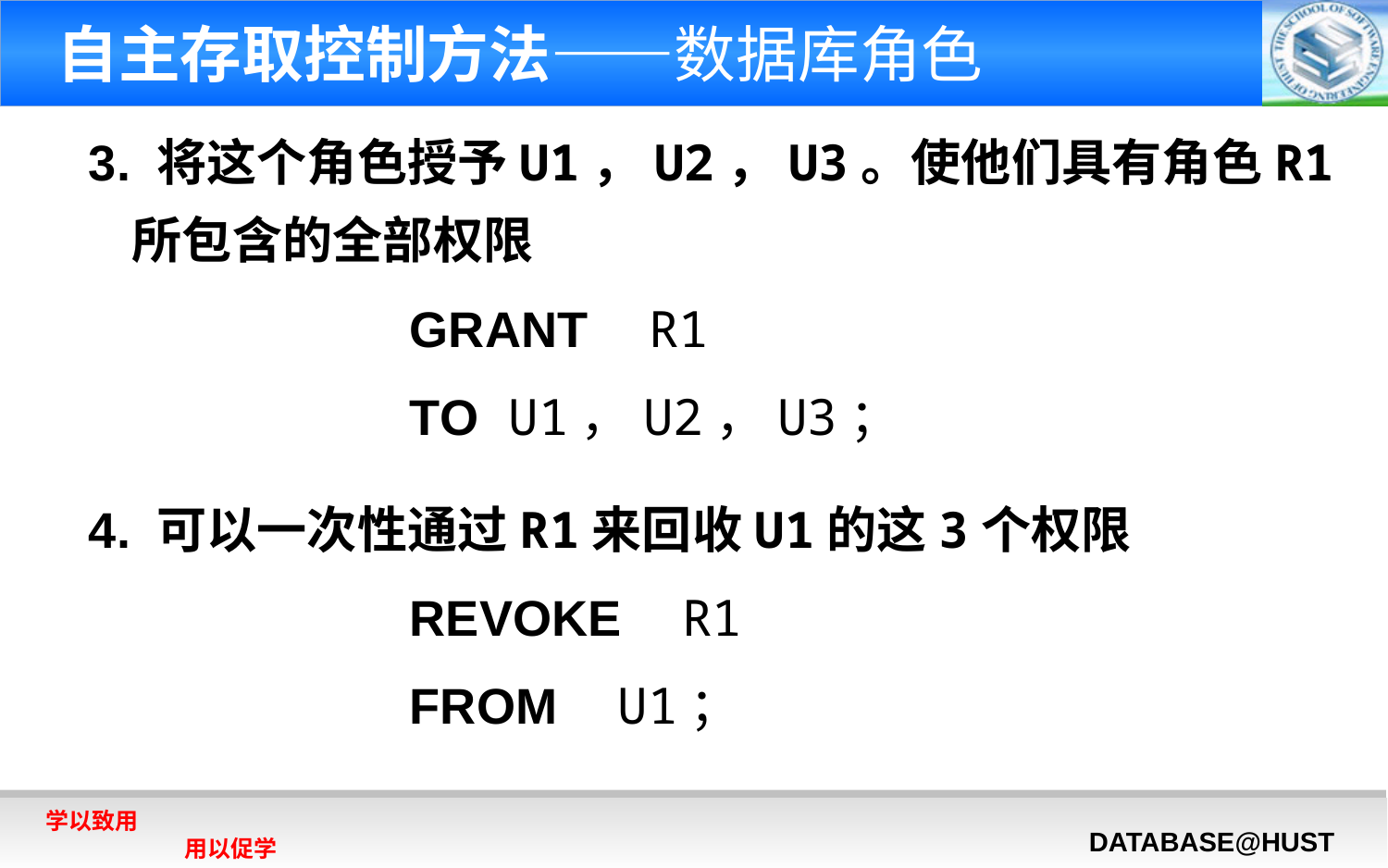

# 自主存取控制方法——数据库角色
3. 将这个角色授予U1，U2，U3。使他们具有角色R1所包含的全部权限
			GRANT  R1
			TO U1，U2，U3；
4. 可以一次性通过R1来回收U1的这3个权限
			REVOKE  R1
			FROM  U1；